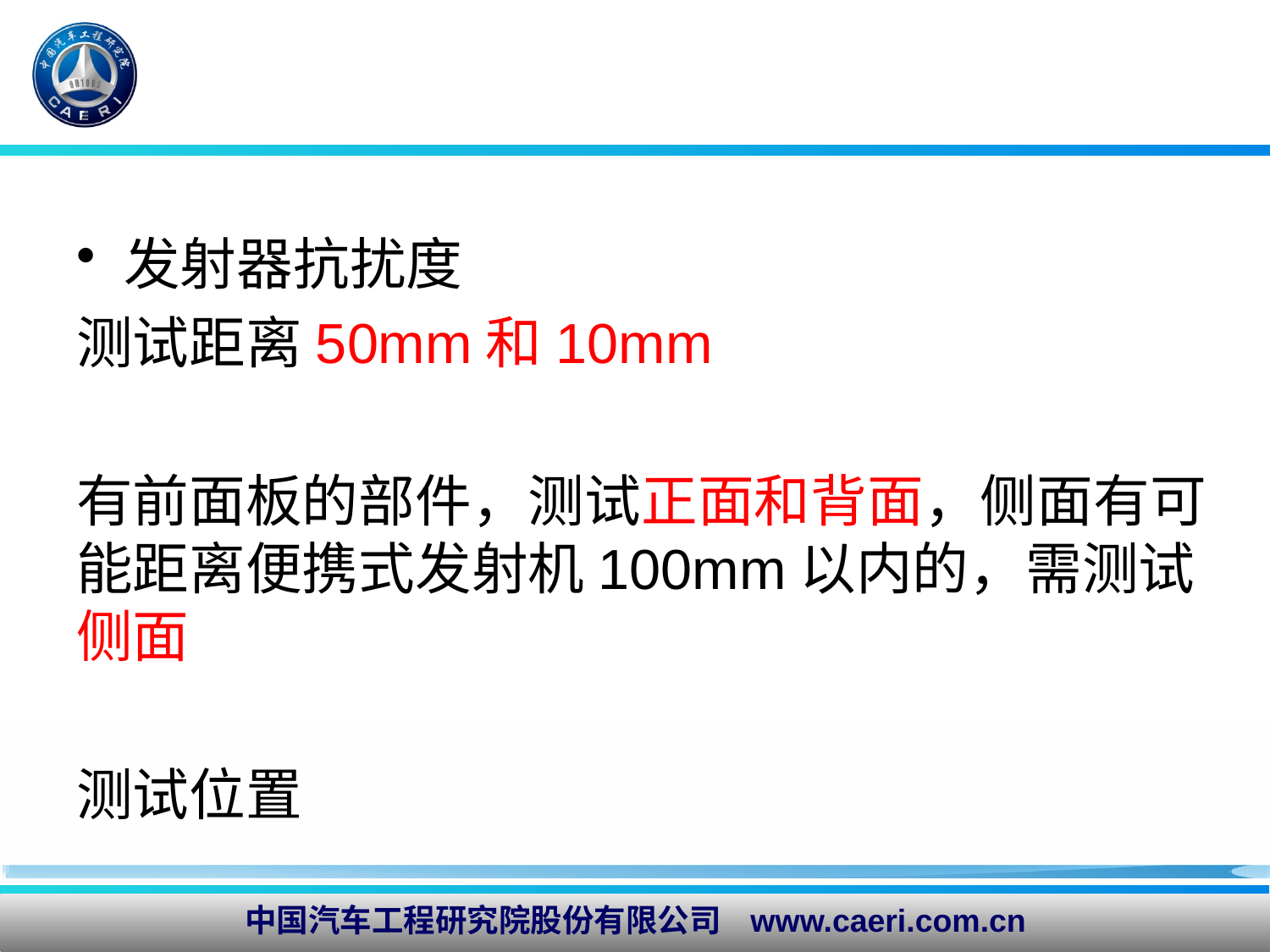

发射器抗扰度
测试距离50mm和10mm

有前面板的部件，测试正面和背面，侧面有可能距离便携式发射机100mm以内的，需测试侧面

测试位置